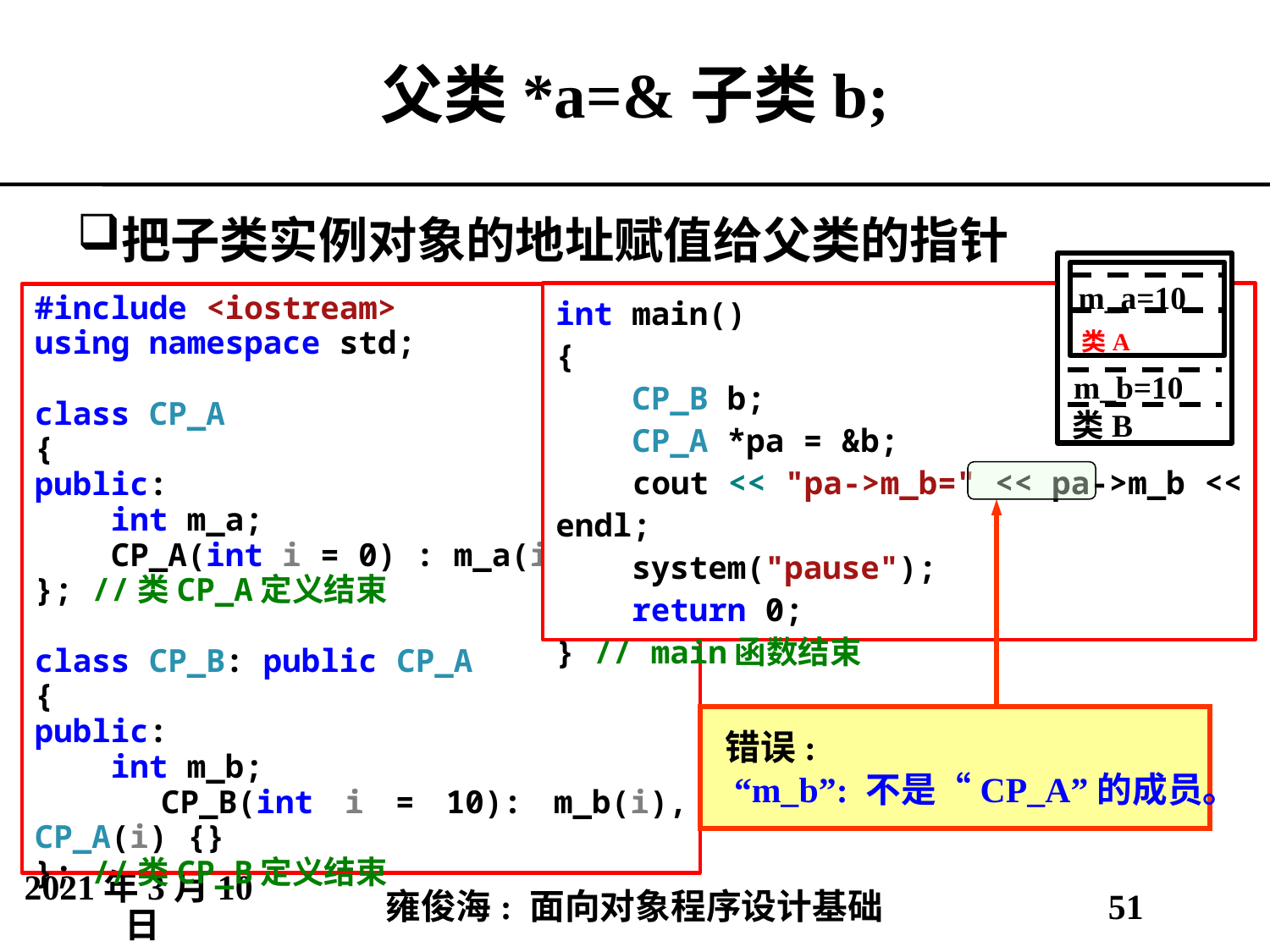

# 父类*a=&子类b;

把子类实例对象的地址赋值给父类的指针

  m_b=10
 类B
 m_a=10
 类A
int main()
{
    CP_B b;
    CP_A *pa = &b;
    cout << "pa->m_b=" << pa->m_b << endl;
    system("pause");
    return 0;
} // main函数结束
#include <iostream>
using namespace std;

class CP_A
{
public:
    int m_a;
    CP_A(int i = 0) : m_a(i) {}
}; //类CP_A定义结束

class CP_B: public CP_A
{
public:
    int m_b;
    CP_B(int i = 10): m_b(i), CP_A(i) {}
}; //类CP_B定义结束

错误:
 “m_b”: 不是“CP_A”的成员。
2021年3月10日
雍俊海: 面向对象程序设计基础
51